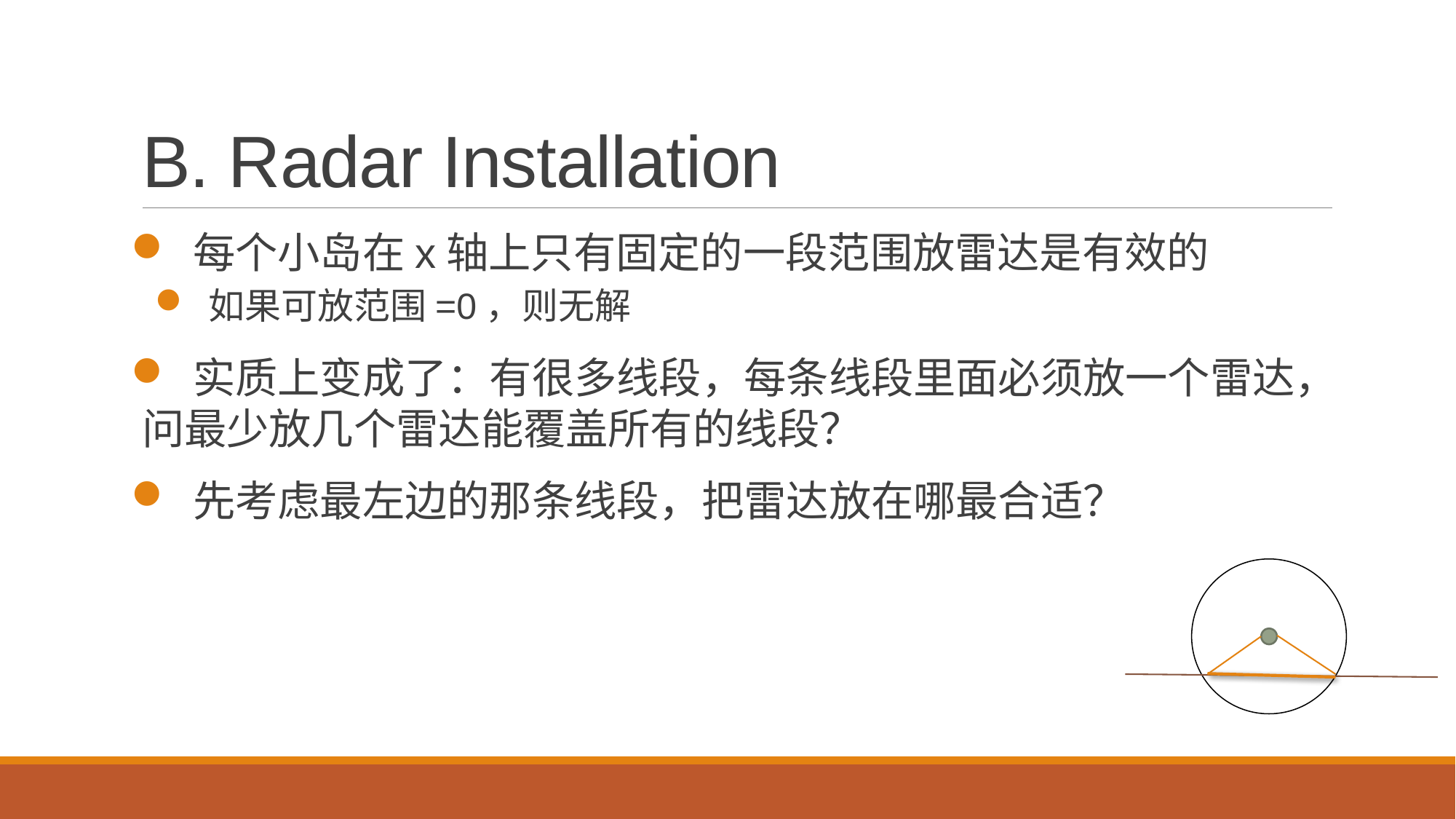

# B. Radar Installation
 每个小岛在x轴上只有固定的一段范围放雷达是有效的
 如果可放范围=0，则无解
 实质上变成了：有很多线段，每条线段里面必须放一个雷达，问最少放几个雷达能覆盖所有的线段？
 先考虑最左边的那条线段，把雷达放在哪最合适？